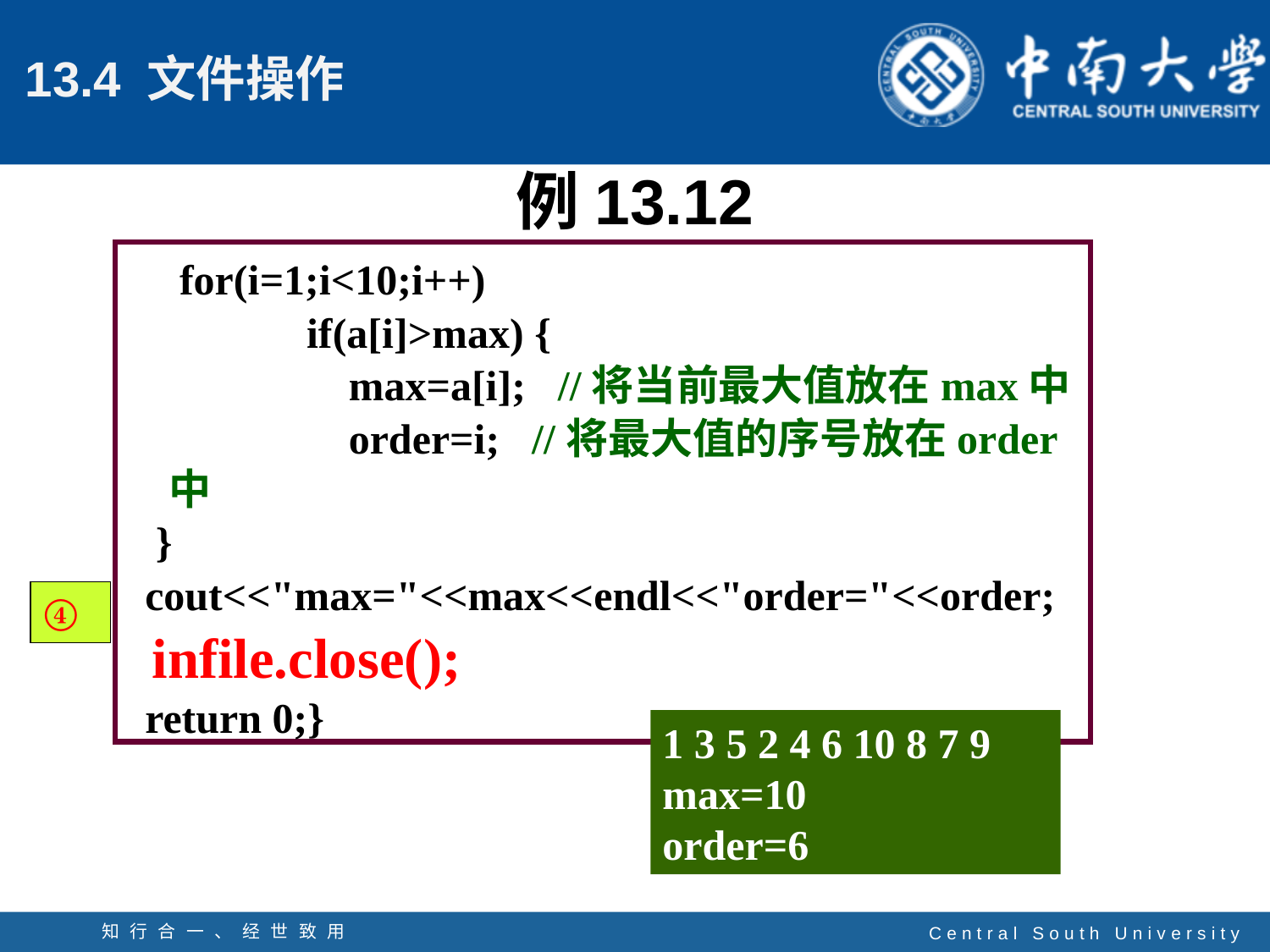

例13.12
	 for(i=1;i<10;i++)
  		 if(a[i]>max) {
		     max=a[i];   //将当前最大值放在max中
     	     order=i;   //将最大值的序号放在order中
   }
  cout<<"max="<<max<<endl<<"order="<<order;
  infile.close();
  return 0;}
④
1 3 5 2 4 6 10 8 7 9
max=10
order=6

知行合一、经世致用
自强不息 厚德载物
Central South University
34